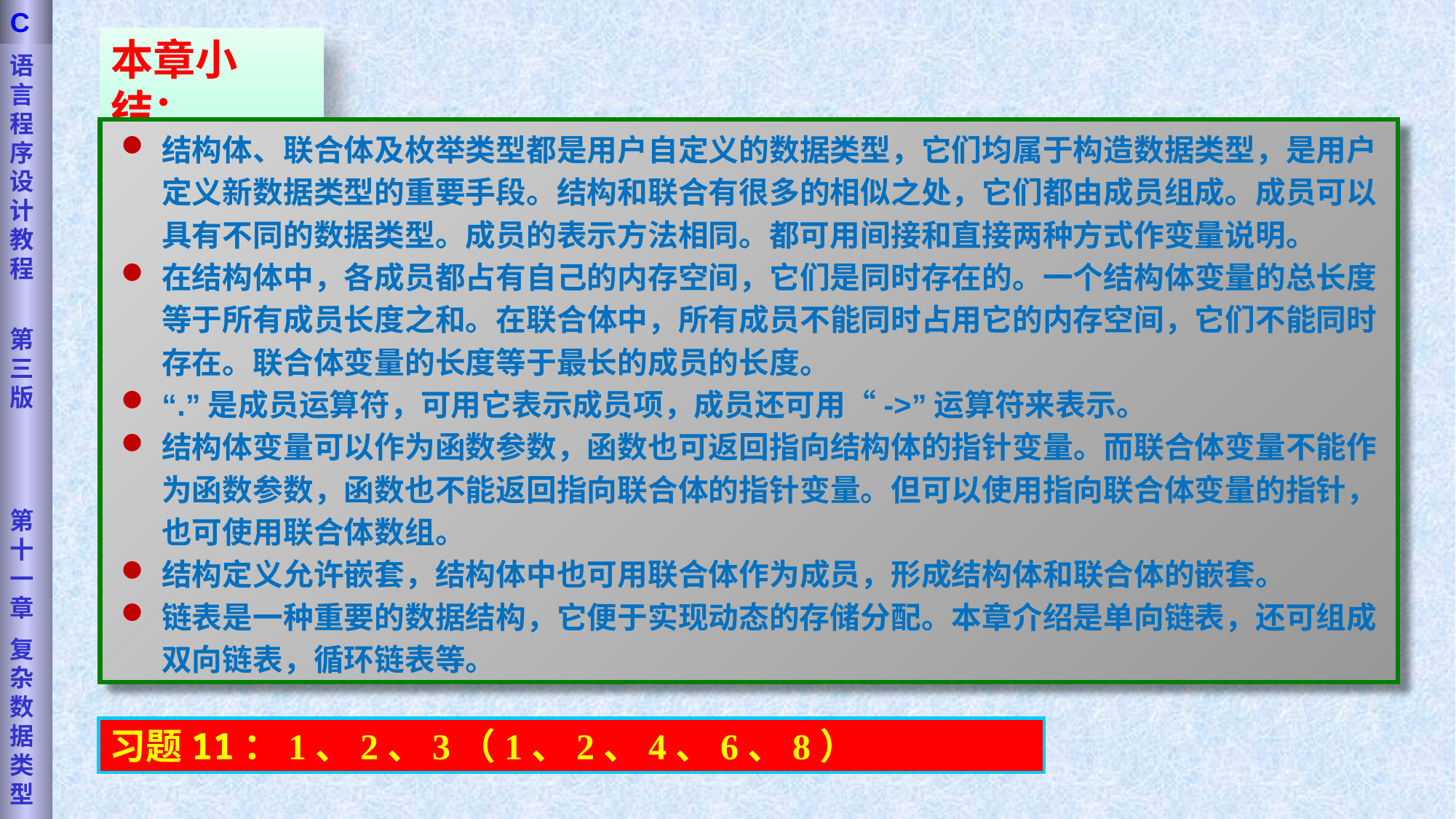

语言程序设计教程
第三版

第十一章
复杂数据类型
C
本章小结：
结构体、联合体及枚举类型都是用户自定义的数据类型，它们均属于构造数据类型，是用户定义新数据类型的重要手段。结构和联合有很多的相似之处，它们都由成员组成。成员可以具有不同的数据类型。成员的表示方法相同。都可用间接和直接两种方式作变量说明。
在结构体中，各成员都占有自己的内存空间，它们是同时存在的。一个结构体变量的总长度等于所有成员长度之和。在联合体中，所有成员不能同时占用它的内存空间，它们不能同时存在。联合体变量的长度等于最长的成员的长度。
“.”是成员运算符，可用它表示成员项，成员还可用“->”运算符来表示。
结构体变量可以作为函数参数，函数也可返回指向结构体的指针变量。而联合体变量不能作为函数参数，函数也不能返回指向联合体的指针变量。但可以使用指向联合体变量的指针，也可使用联合体数组。
结构定义允许嵌套，结构体中也可用联合体作为成员，形成结构体和联合体的嵌套。
链表是一种重要的数据结构，它便于实现动态的存储分配。本章介绍是单向链表，还可组成双向链表，循环链表等。
习题11：1、2、3（1、2、4、6、8）